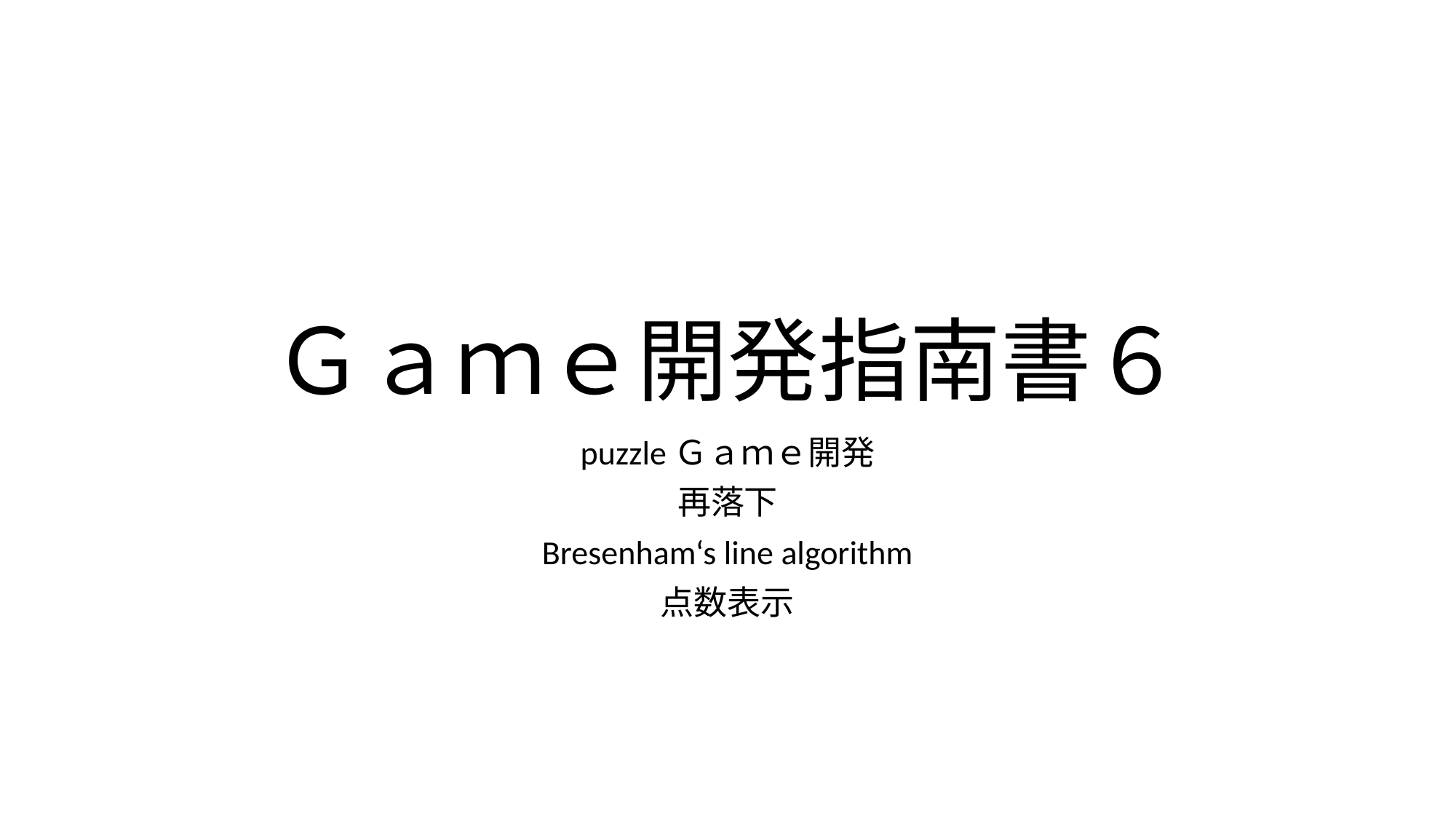

# Ｇａｍｅ開発指南書６
puzzleＧａｍｅ開発
再落下
Bresenham‘s line algorithm
点数表示